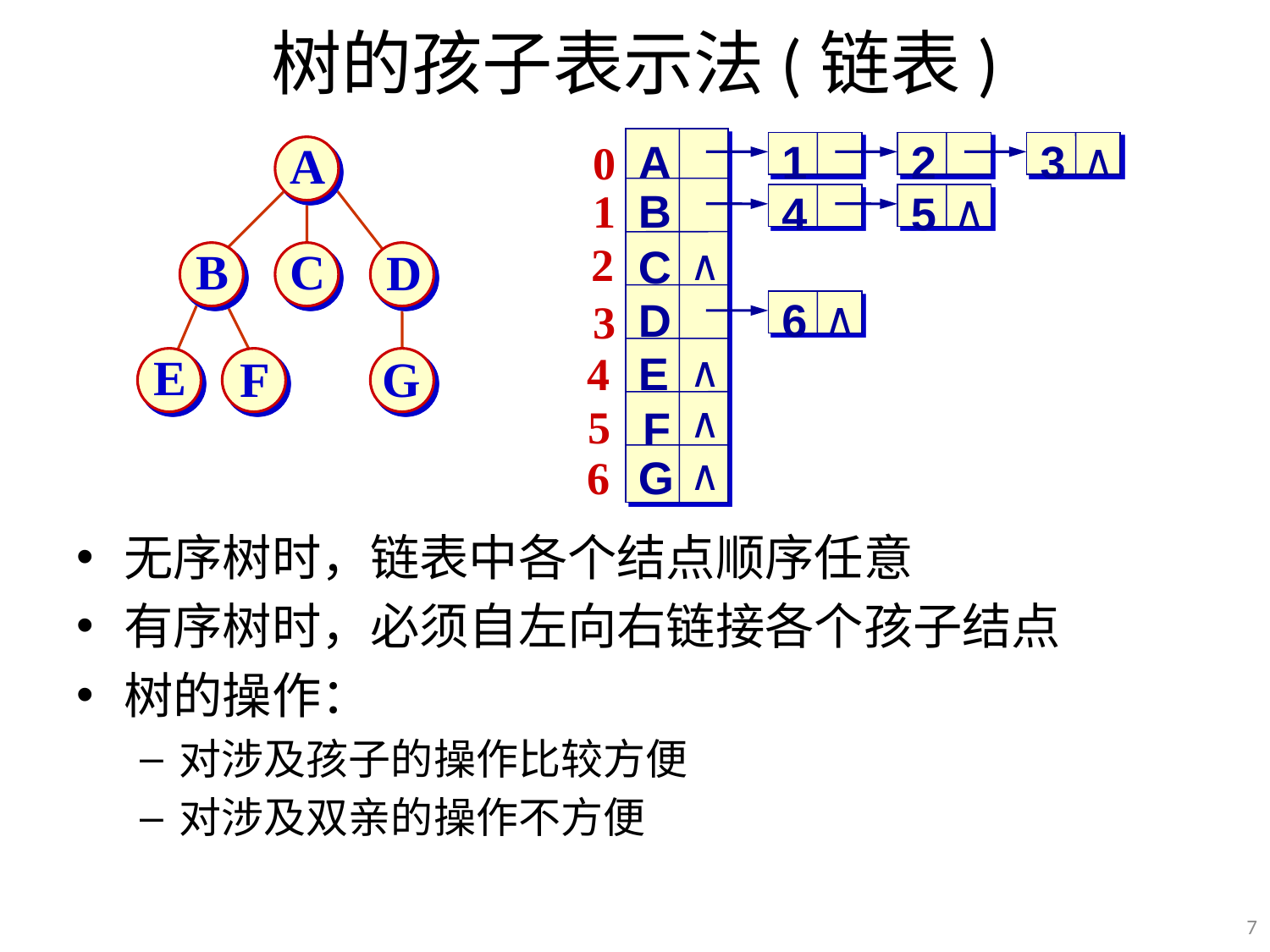

# 树的孩子表示法(链表)

无序树时，链表中各个结点顺序任意
有序树时，必须自左向右链接各个孩子结点
树的操作：
对涉及孩子的操作比较方便
对涉及双亲的操作不方便

∧
3

A
1

2

0

1
B

∧
5

4

2

C
∧

D
∧
6

3

4

E
∧
∧
5

F
∧
6
G

A

B
C
D

E
F
G

7